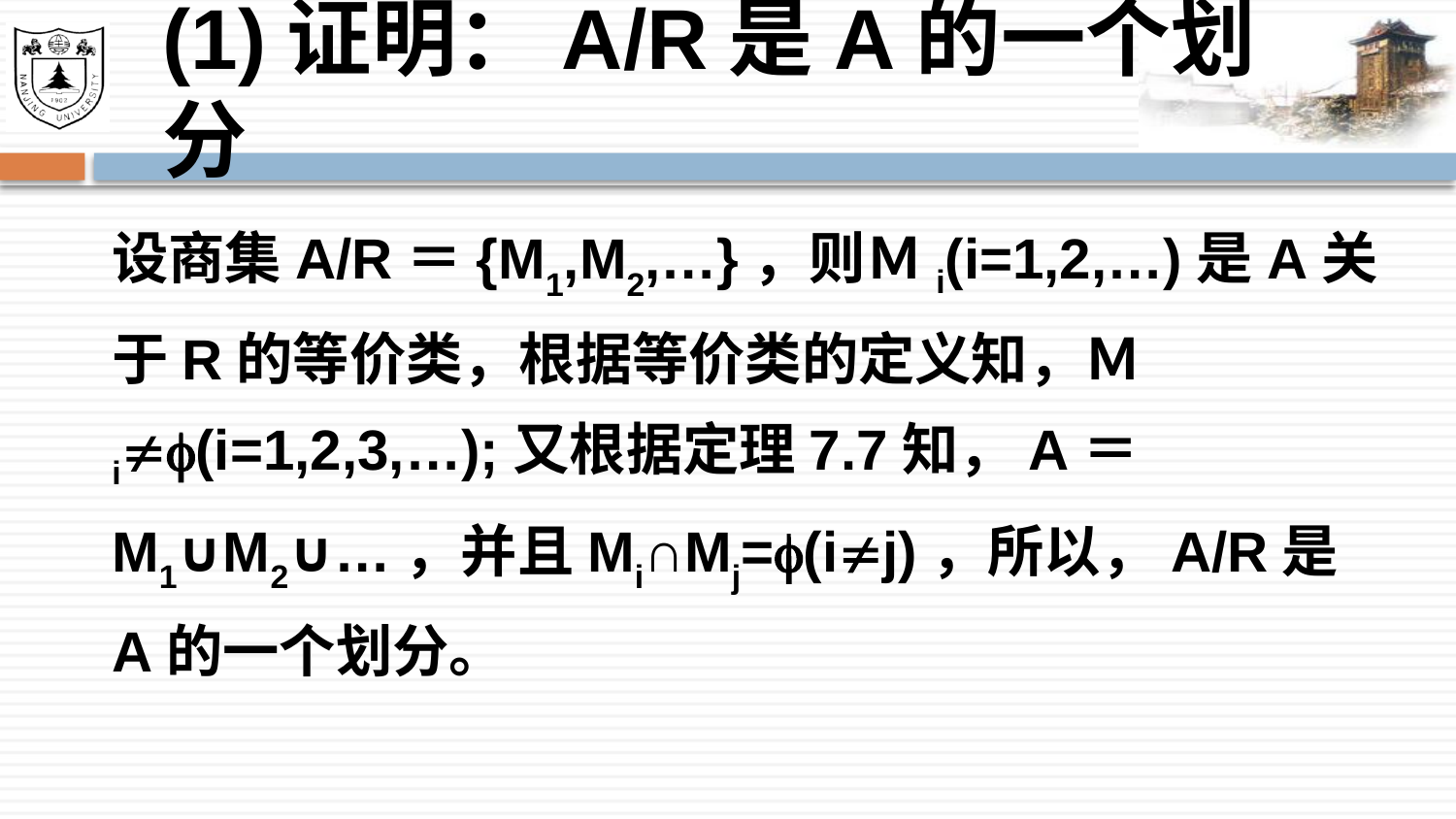

# (1)证明：A/R是A的一个划分
设商集A/R＝{M1,M2,…}，则Ｍi(i=1,2,…)是A关于R的等价类，根据等价类的定义知，Ｍi≠φ(i=1,2,3,…);又根据定理7.7知，A＝M1∪M2∪…，并且Mi∩Mj=φ(i≠j)，所以，A/R是A的一个划分。